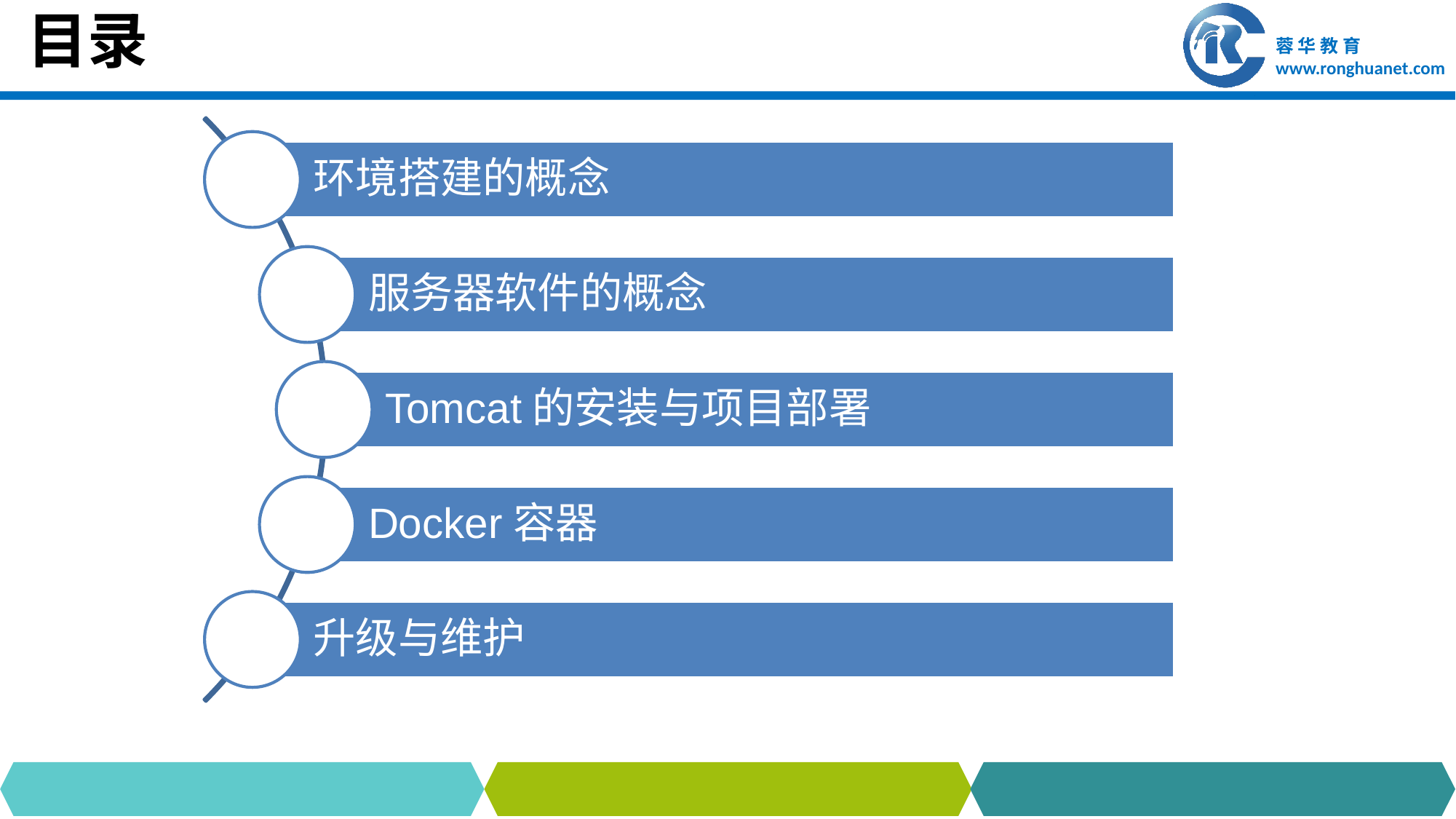

# 目录
环境搭建的概念
服务器软件的概念
Tomcat的安装与项目部署
Docker容器
升级与维护